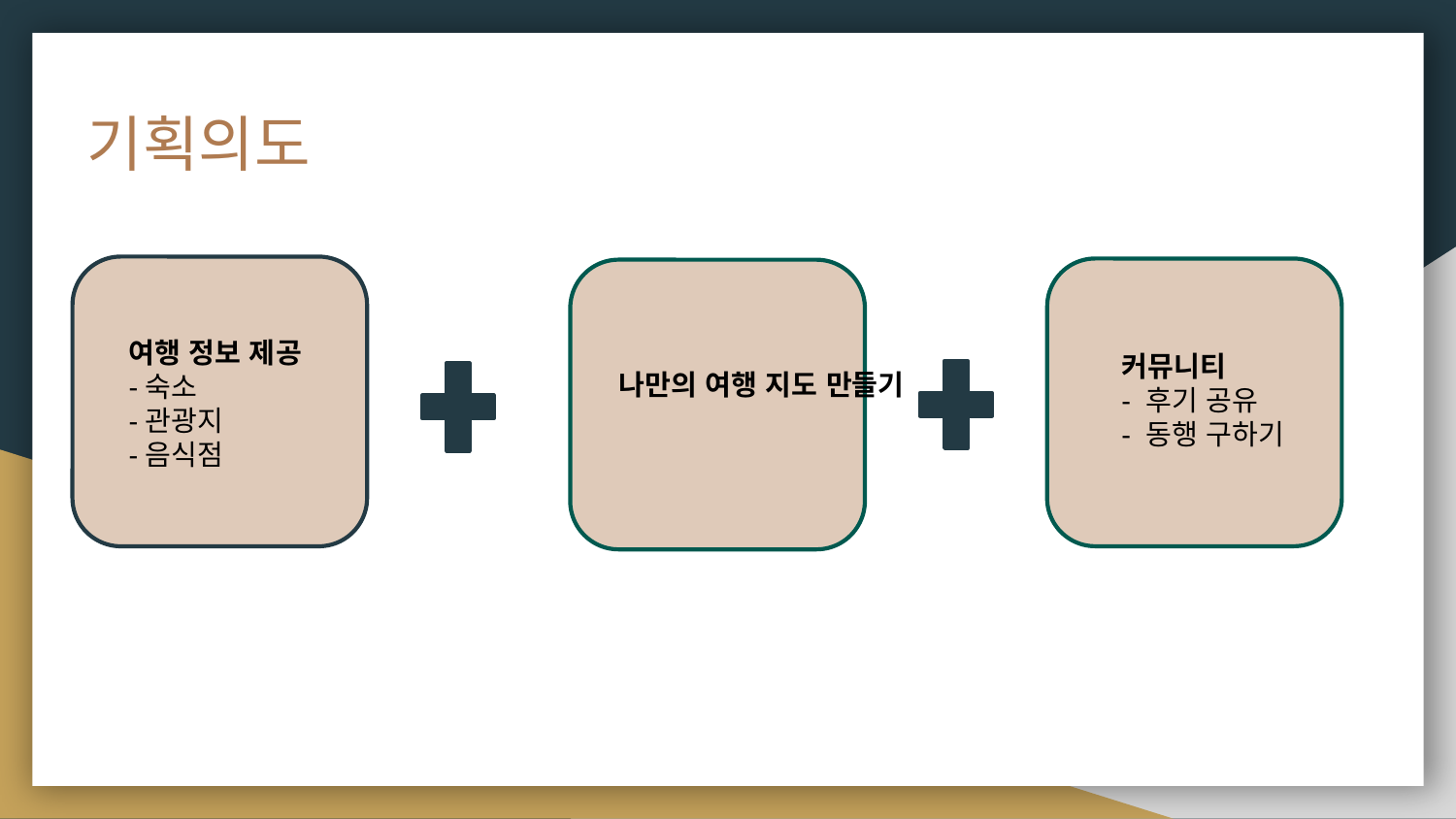

# 기획의도

여행 정보 제공
-숙소
-관광지
-음식점
커뮤니티
- 후기 공유
- 동행 구하기

나만의 여행 지도 만들기